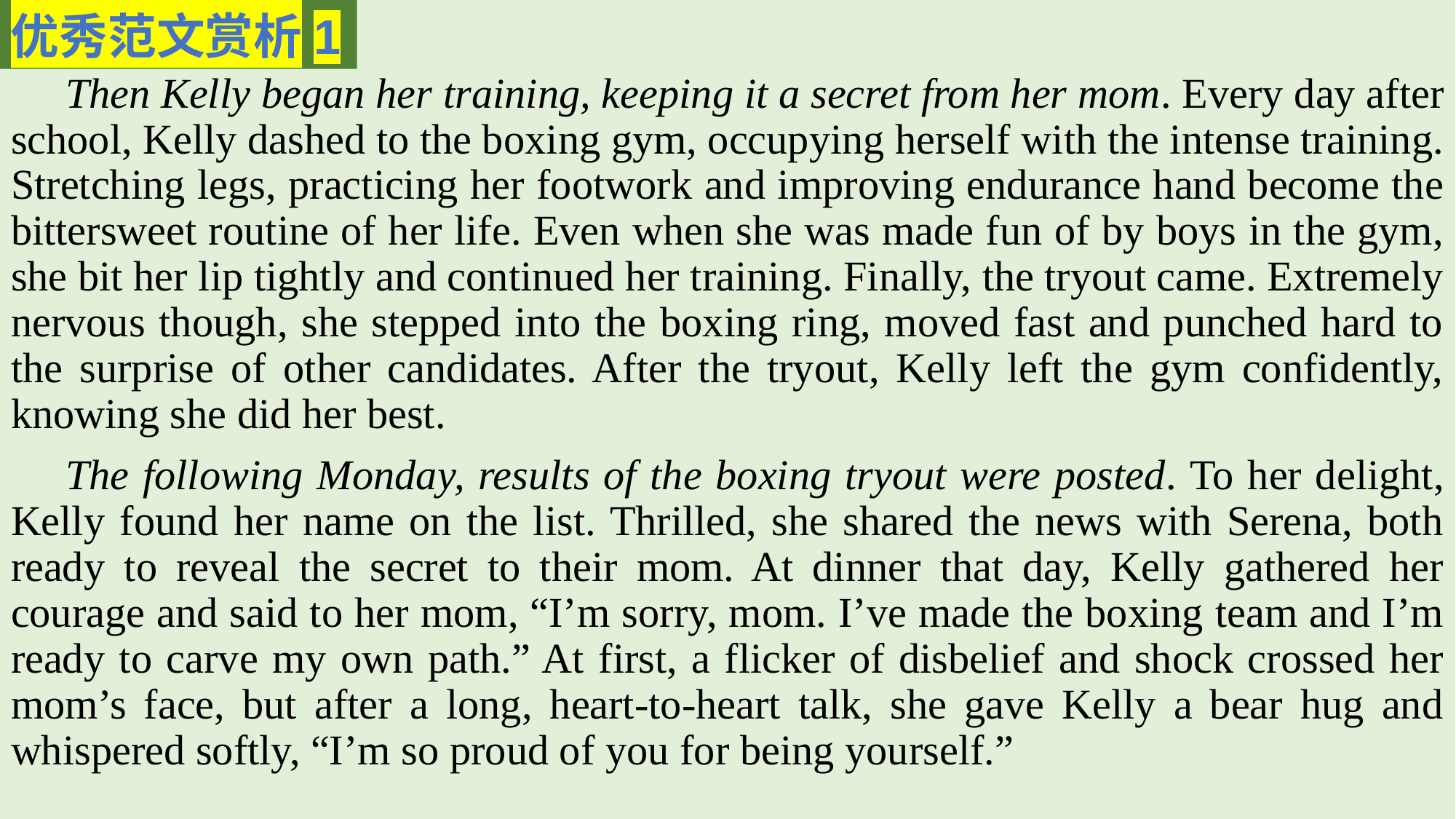

优秀范文赏析1
Then Kelly began her training, keeping it a secret from her mom. Every day after school, Kelly dashed to the boxing gym, occupying herself with the intense training. Stretching legs, practicing her footwork and improving endurance hand become the bittersweet routine of her life. Even when she was made fun of by boys in the gym, she bit her lip tightly and continued her training. Finally, the tryout came. Extremely nervous though, she stepped into the boxing ring, moved fast and punched hard to the surprise of other candidates. After the tryout, Kelly left the gym confidently, knowing she did her best.
The following Monday, results of the boxing tryout were posted. To her delight, Kelly found her name on the list. Thrilled, she shared the news with Serena, both ready to reveal the secret to their mom. At dinner that day, Kelly gathered her courage and said to her mom, “I’m sorry, mom. I’ve made the boxing team and I’m ready to carve my own path.” At first, a flicker of disbelief and shock crossed her mom’s face, but after a long, heart-to-heart talk, she gave Kelly a bear hug and whispered softly, “I’m so proud of you for being yourself.”